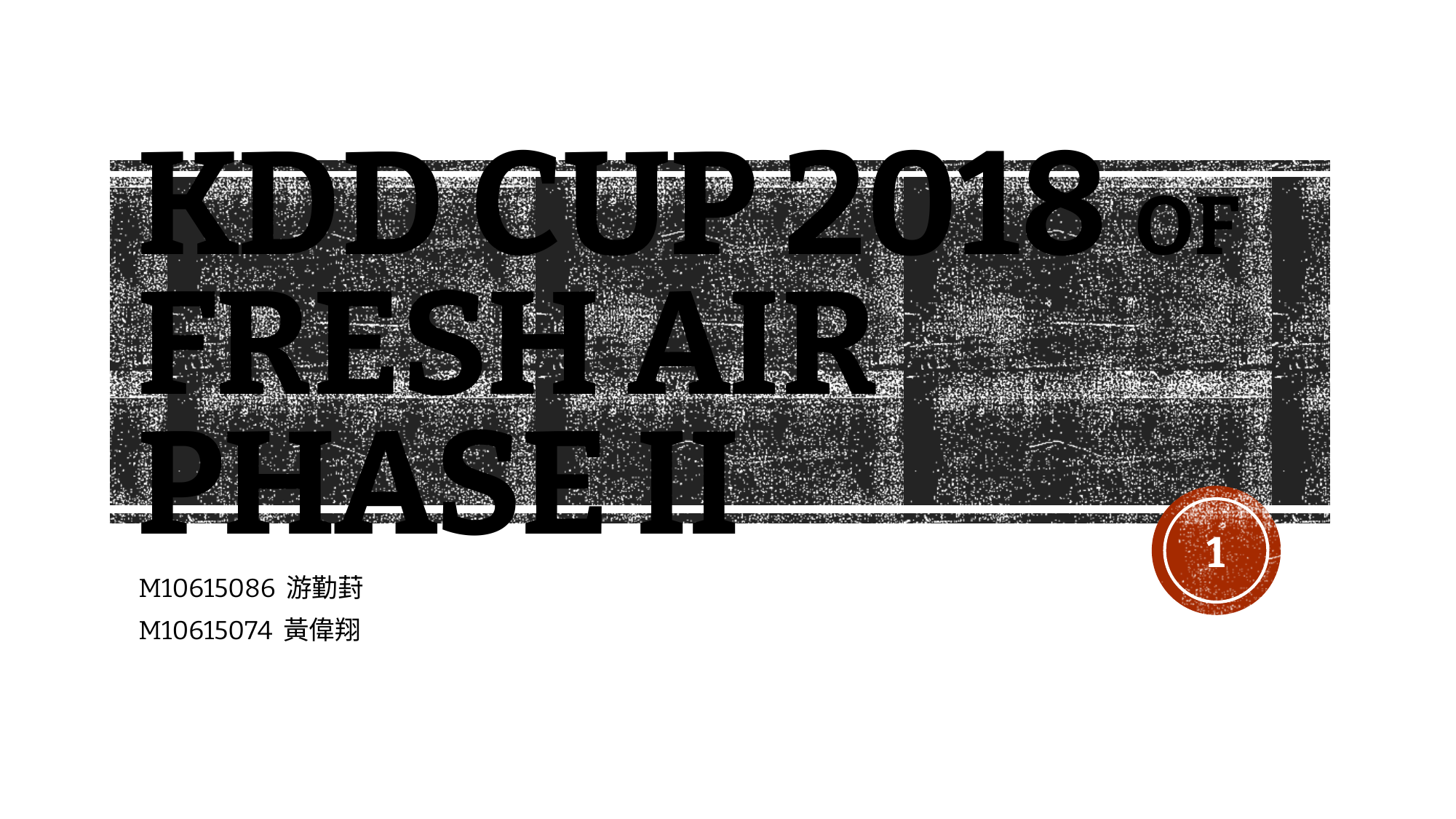

# KDD CUP 2018 of Fresh Air Phase II
1

M10615086 游勤葑
M10615074 黃偉翔